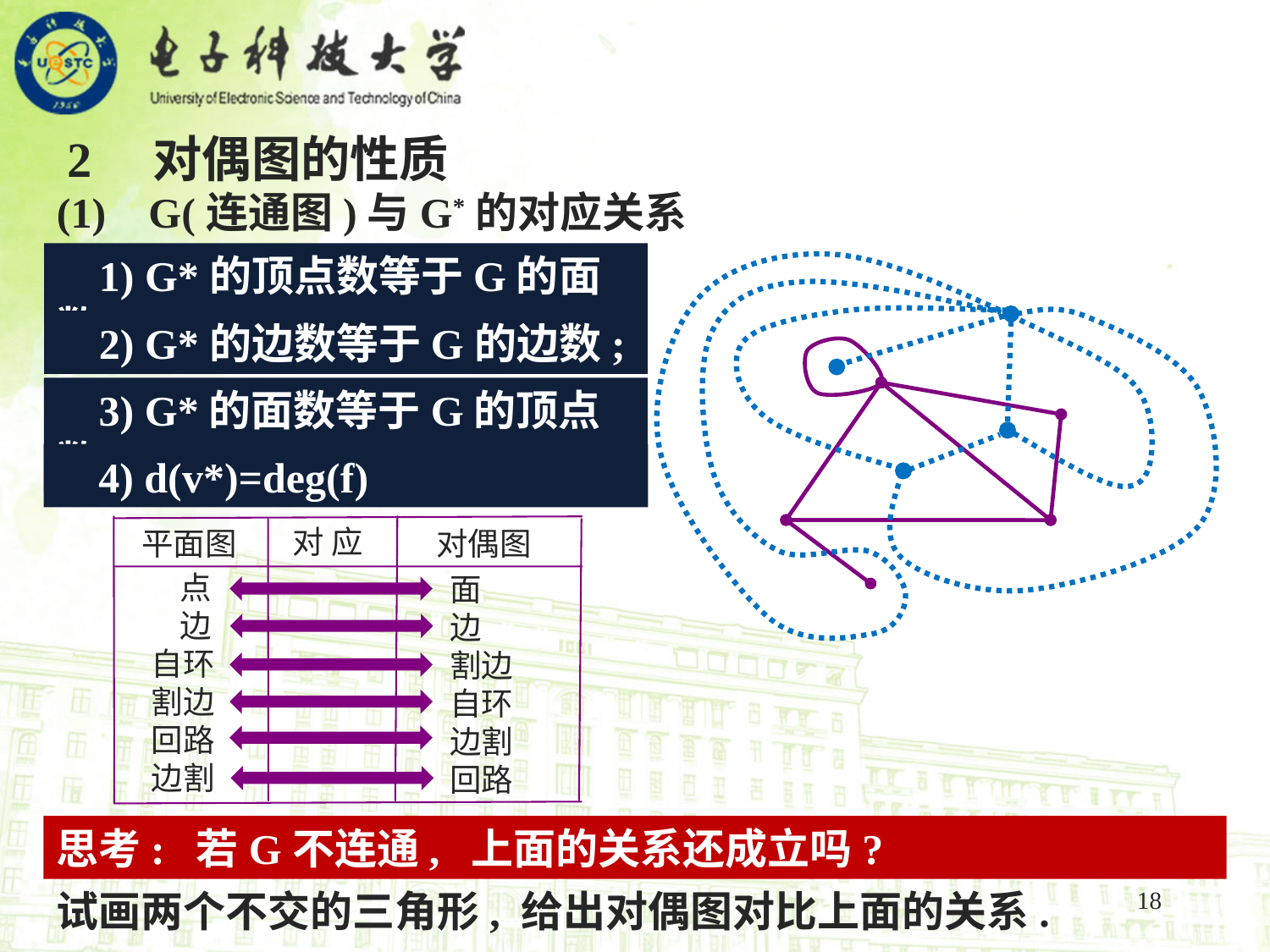

2    对偶图的性质
(1)    G(连通图)与G*的对应关系
    1) G*的顶点数等于G的面数;

    2) G*的边数等于G的边数;
    3) G*的面数等于G的顶点数;
    4) d(v*)=deg(f)

对 应

对偶图
平面图

       点
       边
   自环
   割边
   回路
   边割
     面
     边
     割边
     自环
     边割
     回路

思考:  若G不连通,  上面的关系还成立吗?
18
试画两个不交的三角形, 给出对偶图对比上面的关系.